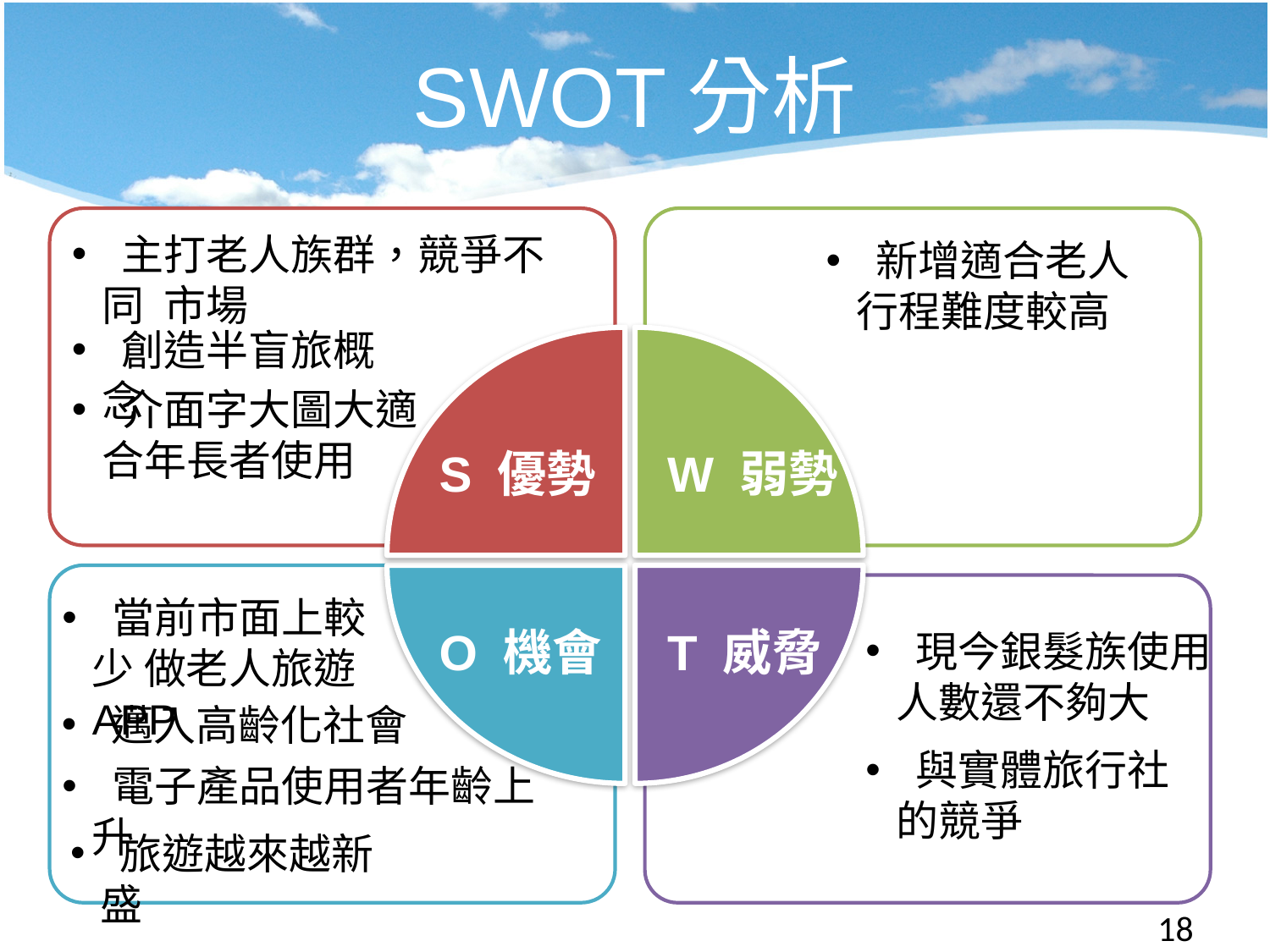

# SWOT分析

 主打老人族群，競爭不同  市場
 新增適合老人行程難度較高
S  優勢
 創造半盲旅概念

 介面字大圖大適合年長者使用
S 優勢
W 弱勢

 當前市面上較少 做老人旅遊APP
O 機會
T 威脅
 現今銀髮族使用人數還不夠大

 邁入高齡化社會
 與實體旅行社的競爭
 電子產品使用者年齡上升
 旅遊越來越新盛
18